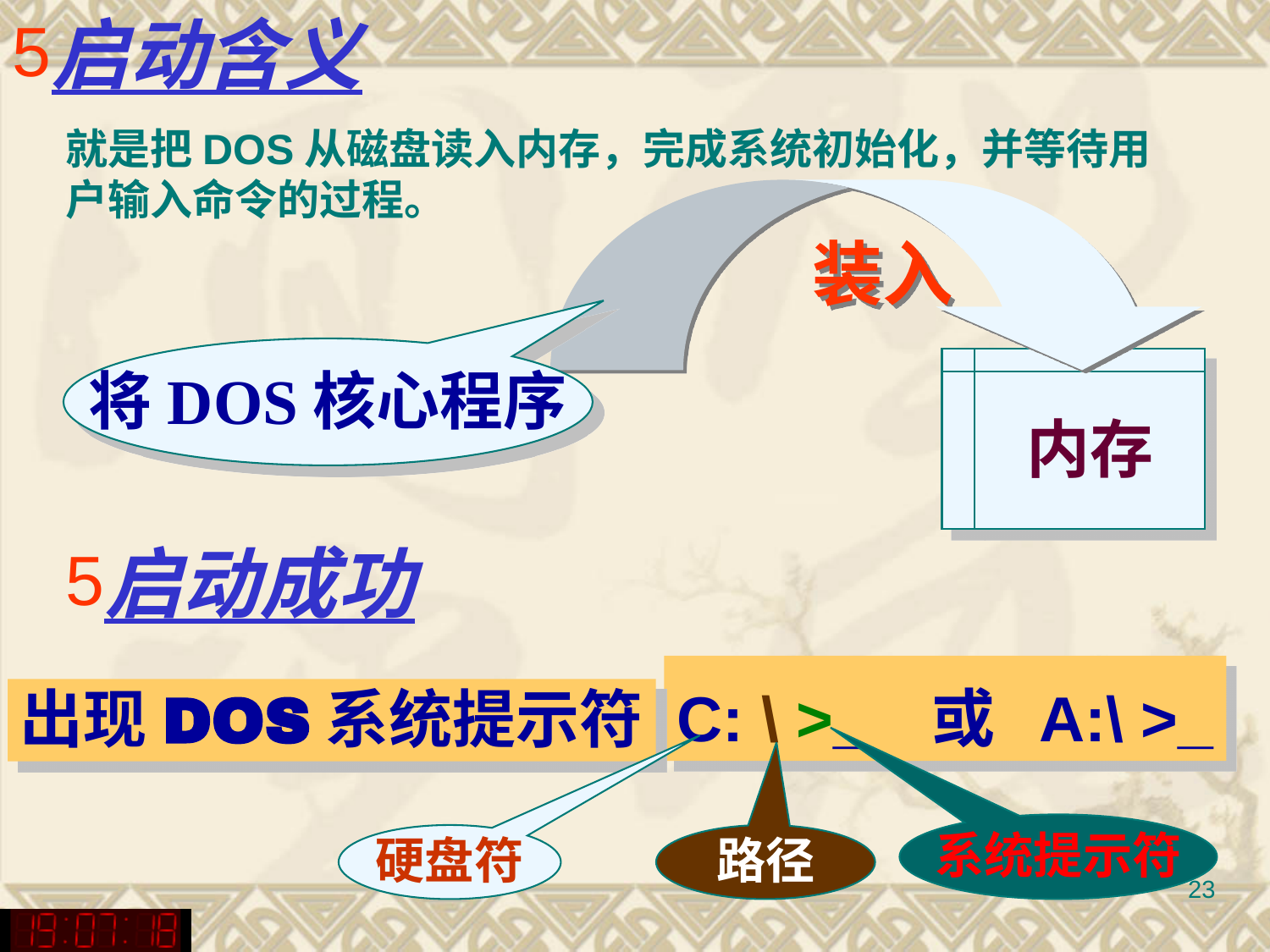

启动含义
就是把DOS从磁盘读入内存，完成系统初始化，并等待用户输入命令的过程。
装入
将DOS核心程序
内存
启动成功
C: \ >_   或  A:\ >_
出现DOS系统提示符
系统提示符
硬盘符
路径
23